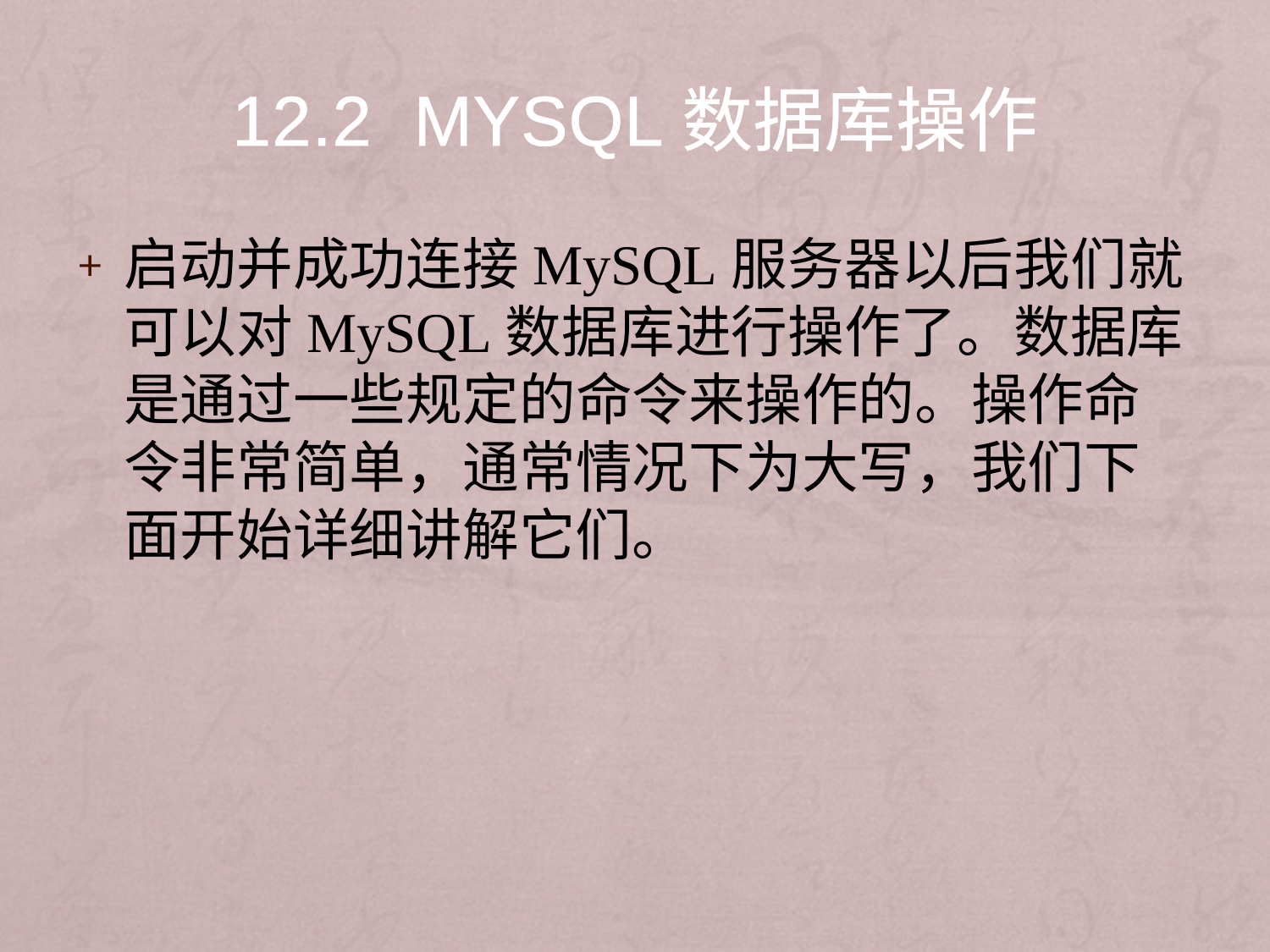

# 12.2  MySQL数据库操作
启动并成功连接MySQL服务器以后我们就可以对MySQL数据库进行操作了。数据库是通过一些规定的命令来操作的。操作命令非常简单，通常情况下为大写，我们下面开始详细讲解它们。